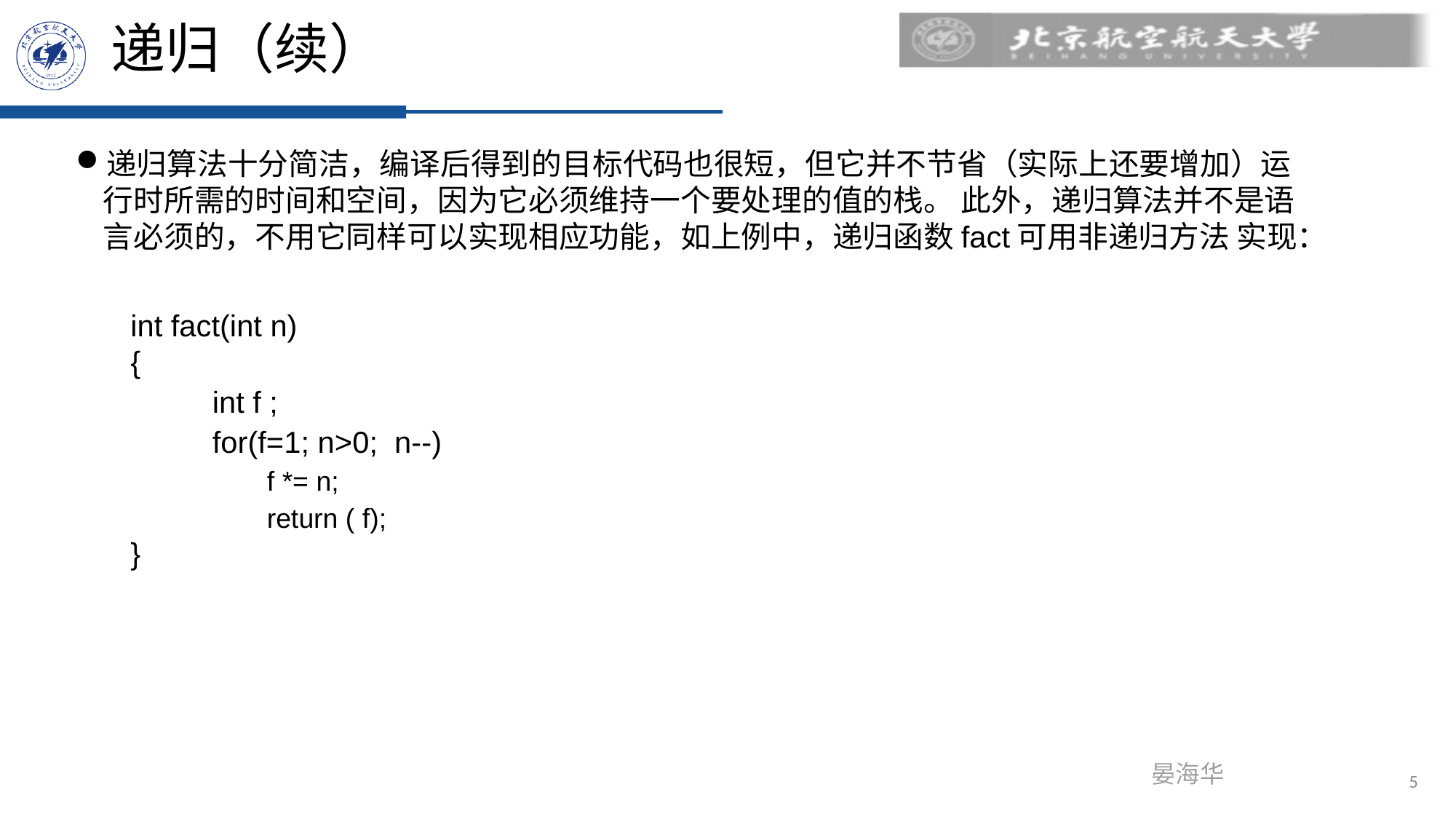

# 递归（续）
递归算法十分简洁，编译后得到的目标代码也很短，但它并不节省（实际上还要增加）运行时所需的时间和空间，因为它必须维持一个要处理的值的栈。 此外，递归算法并不是语言必须的，不用它同样可以实现相应功能，如上例中，递归函数fact可用非递归方法 实现：

int fact(int n)
{
int f ;
for(f=1; n>0;  n--)
f *= n;
return ( f);
}
5